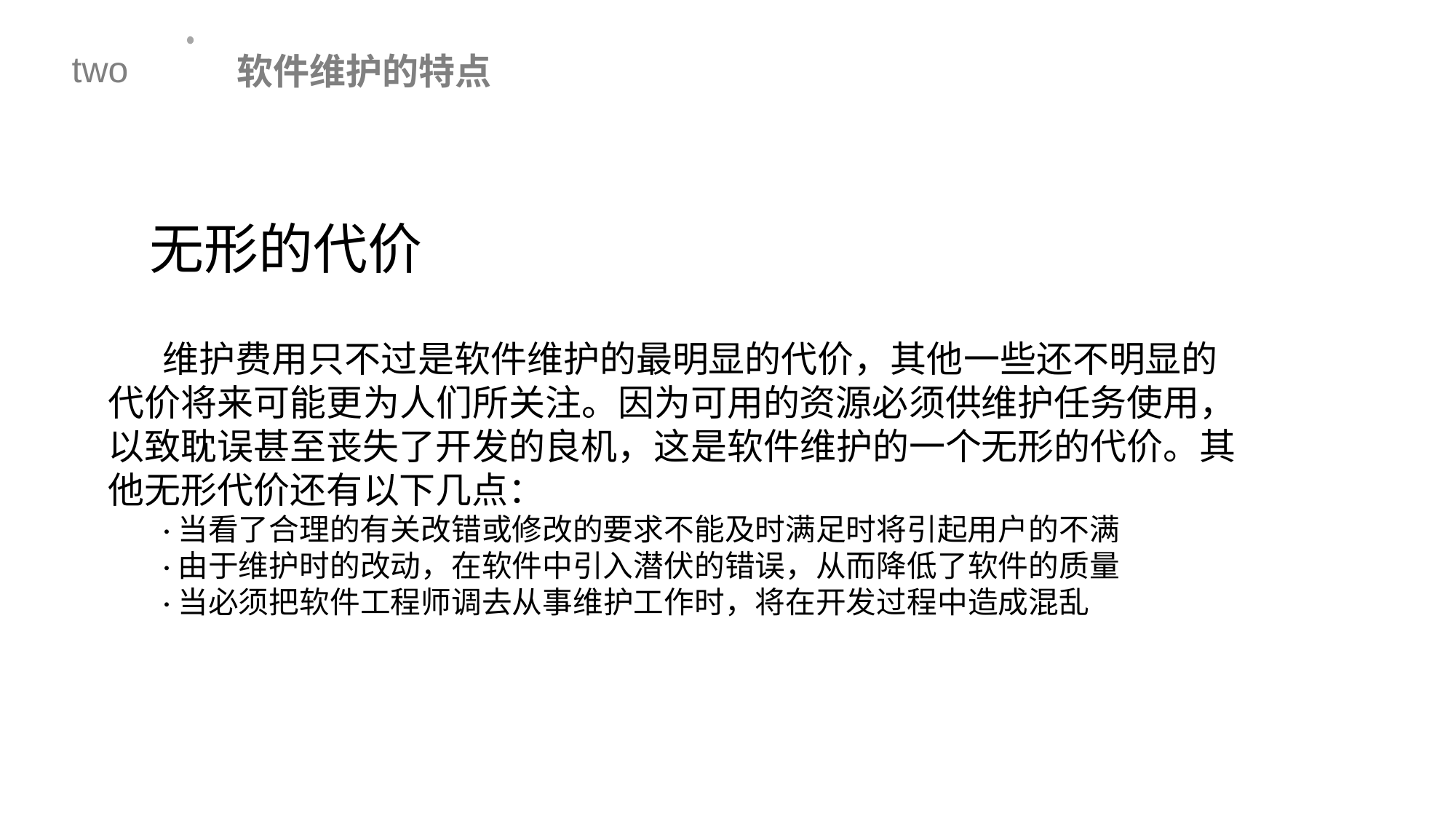

软件维护的特点

two
无形的代价

维护费用只不过是软件维护的最明显的代价，其他一些还不明显的代价将来可能更为人们所关注。因为可用的资源必须供维护任务使用，以致耽误甚至丧失了开发的良机，这是软件维护的一个无形的代价。其他无形代价还有以下几点：
·当看了合理的有关改错或修改的要求不能及时满足时将引起用户的不满
·由于维护时的改动，在软件中引入潜伏的错误，从而降低了软件的质量
·当必须把软件工程师调去从事维护工作时，将在开发过程中造成混乱